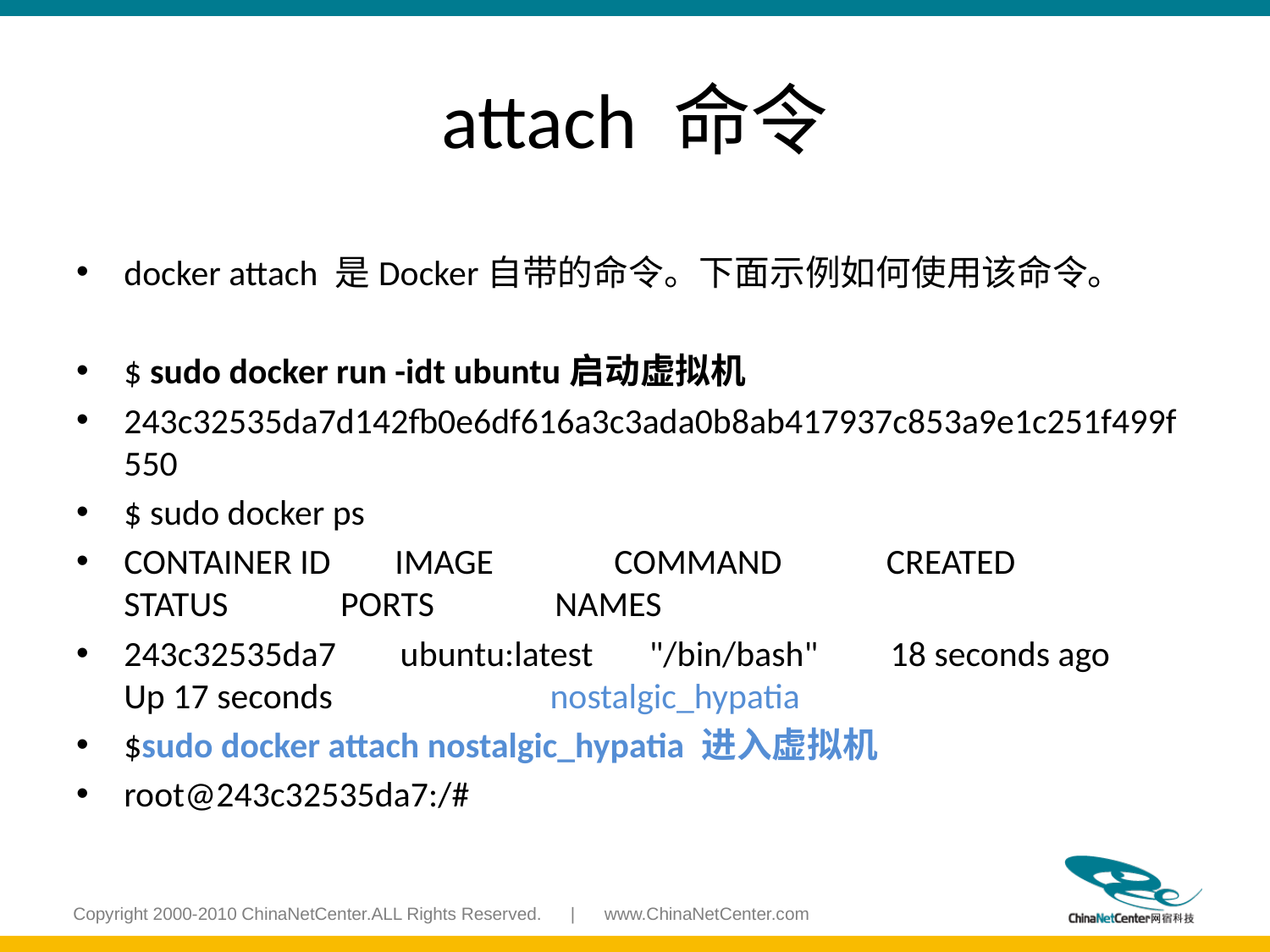

# attach 命令

docker attach 是Docker自带的命令。下面示例如何使用该命令。

$ sudo docker run -idt ubuntu启动虚拟机
243c32535da7d142fb0e6df616a3c3ada0b8ab417937c853a9e1c251f499f550
$ sudo docker ps
CONTAINER ID        IMAGE               COMMAND             CREATED             STATUS              PORTS               NAMES
243c32535da7        ubuntu:latest       "/bin/bash"         18 seconds ago      Up 17 seconds                           nostalgic_hypatia
$sudo docker attach nostalgic_hypatia 进入虚拟机
root@243c32535da7:/#